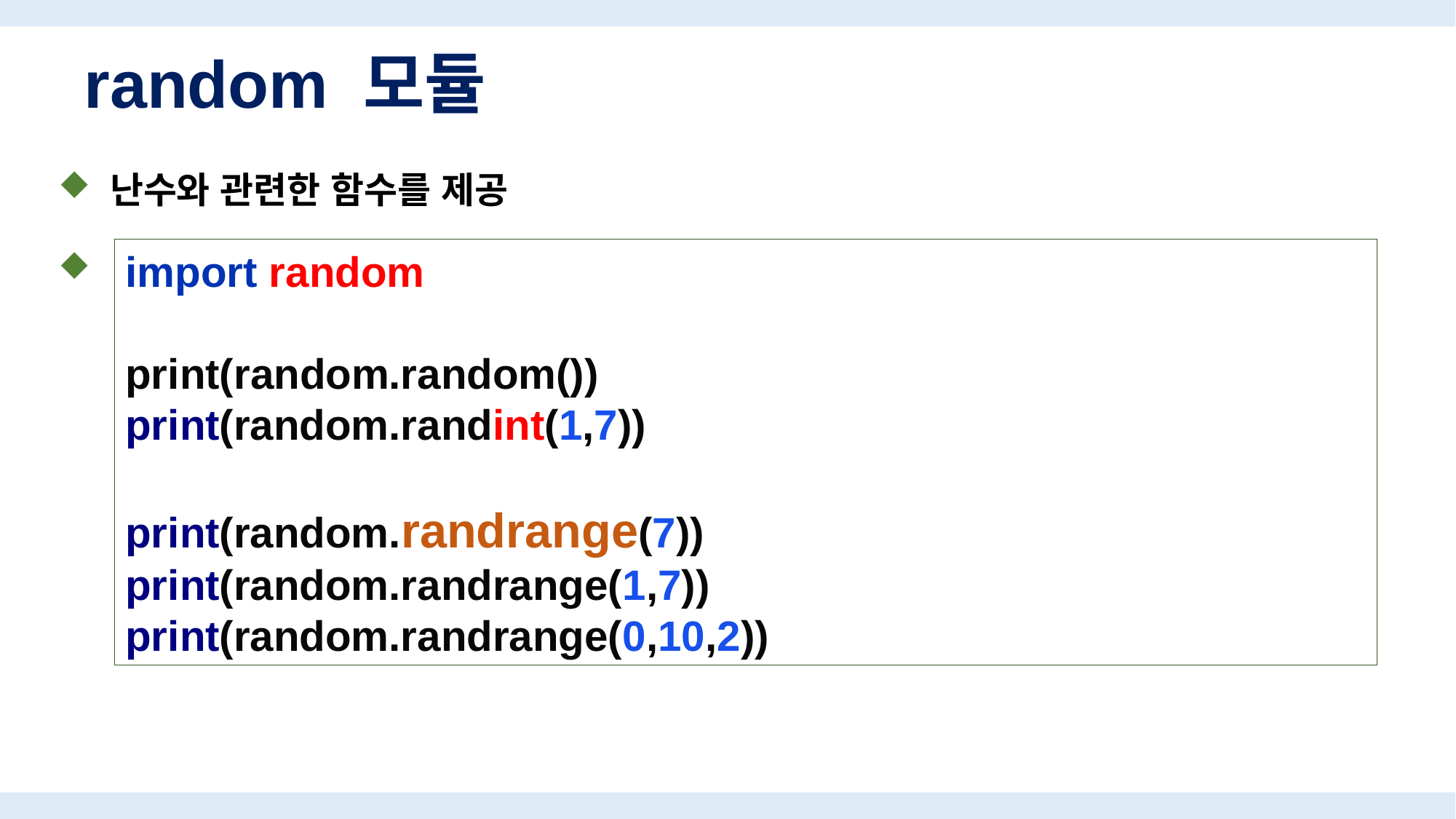

# random 모듈

 난수와 관련한 함수를 제공

import random
print(random.random())
print(random.randint(1,7))
print(random.randrange(7))
print(random.randrange(1,7))
print(random.randrange(0,10,2))